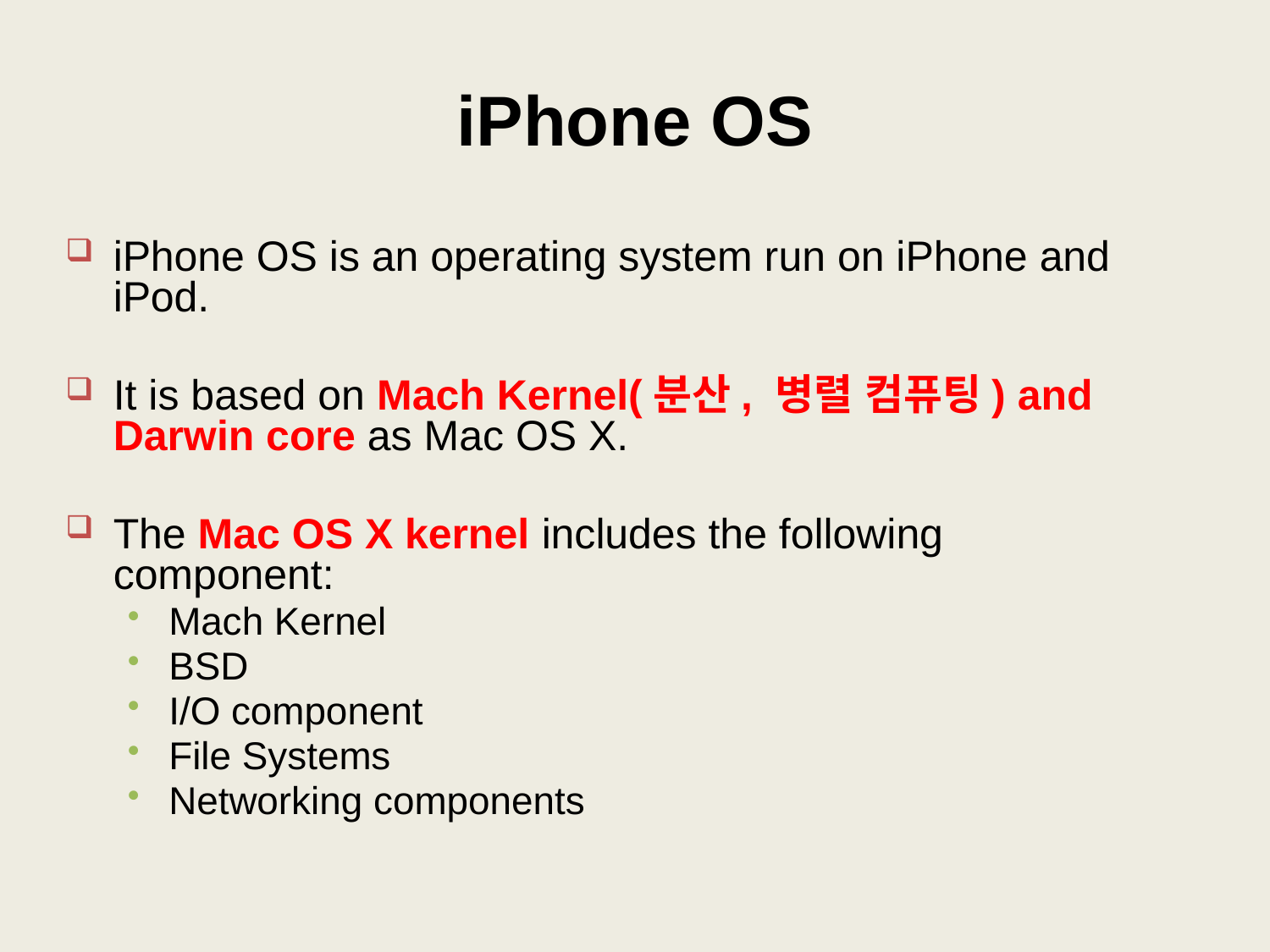

# iPhone OS
iPhone OS is an operating system run on iPhone and iPod.

It is based on Mach Kernel(분산, 병렬 컴퓨팅) and Darwin core as Mac OS X.

The Mac OS X kernel includes the following component:
Mach Kernel
BSD
I/O component
File Systems
Networking components